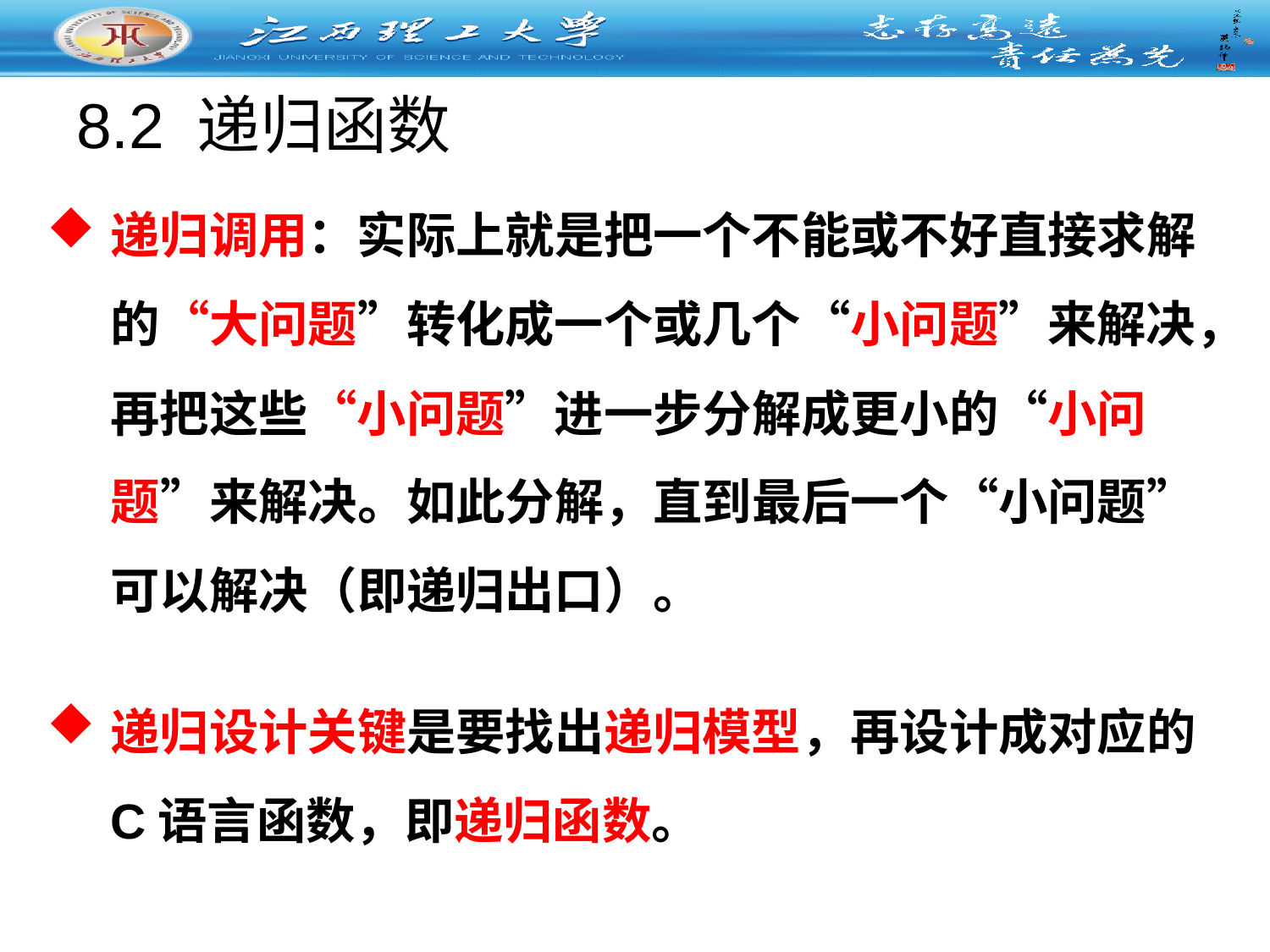

# 8.2 递归函数
递归调用：实际上就是把一个不能或不好直接求解的“大问题”转化成一个或几个“小问题”来解决，再把这些“小问题”进一步分解成更小的“小问题”来解决。如此分解，直到最后一个“小问题”可以解决（即递归出口）。
递归设计关键是要找出递归模型，再设计成对应的C语言函数，即递归函数。